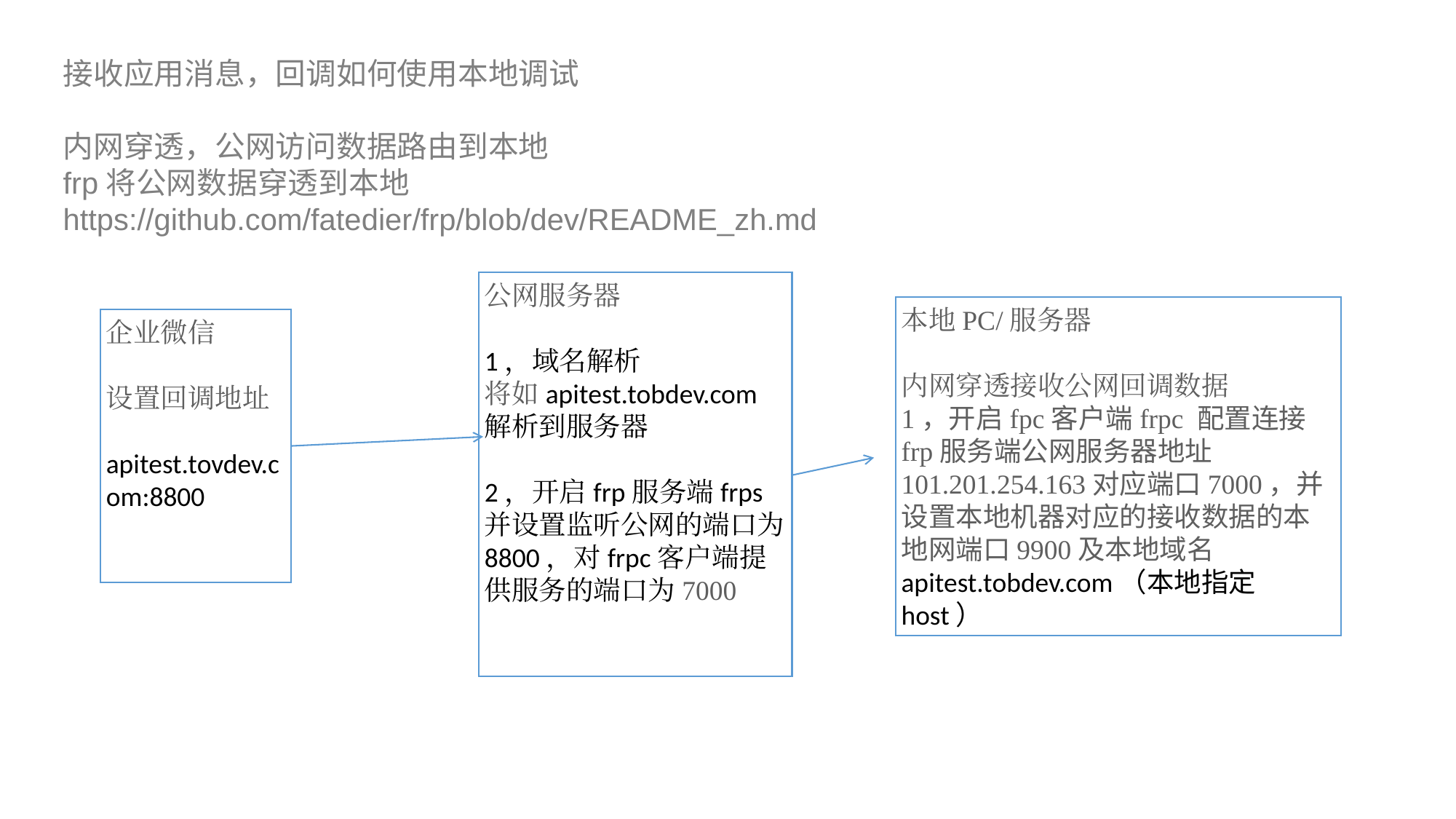

接收应用消息，回调如何使用本地调试

内网穿透，公网访问数据路由到本地
frp将公网数据穿透到本地
https://github.com/fatedier/frp/blob/dev/README_zh.md

公网服务器

1，域名解析
将如apitest.tobdev.com
解析到服务器

2，开启frp服务端frps并设置监听公网的端口为
8800，对frpc客户端提供服务的端口为7000

本地PC/服务器

内网穿透接收公网回调数据
1，开启fpc客户端frpc 配置连接frp服务端公网服务器地址 101.201.254.163对应端口7000，并设置本地机器对应的接收数据的本地网端口9900及本地域名apitest.tobdev.com（本地指定host）
企业微信

设置回调地址

apitest.tovdev.com:8800